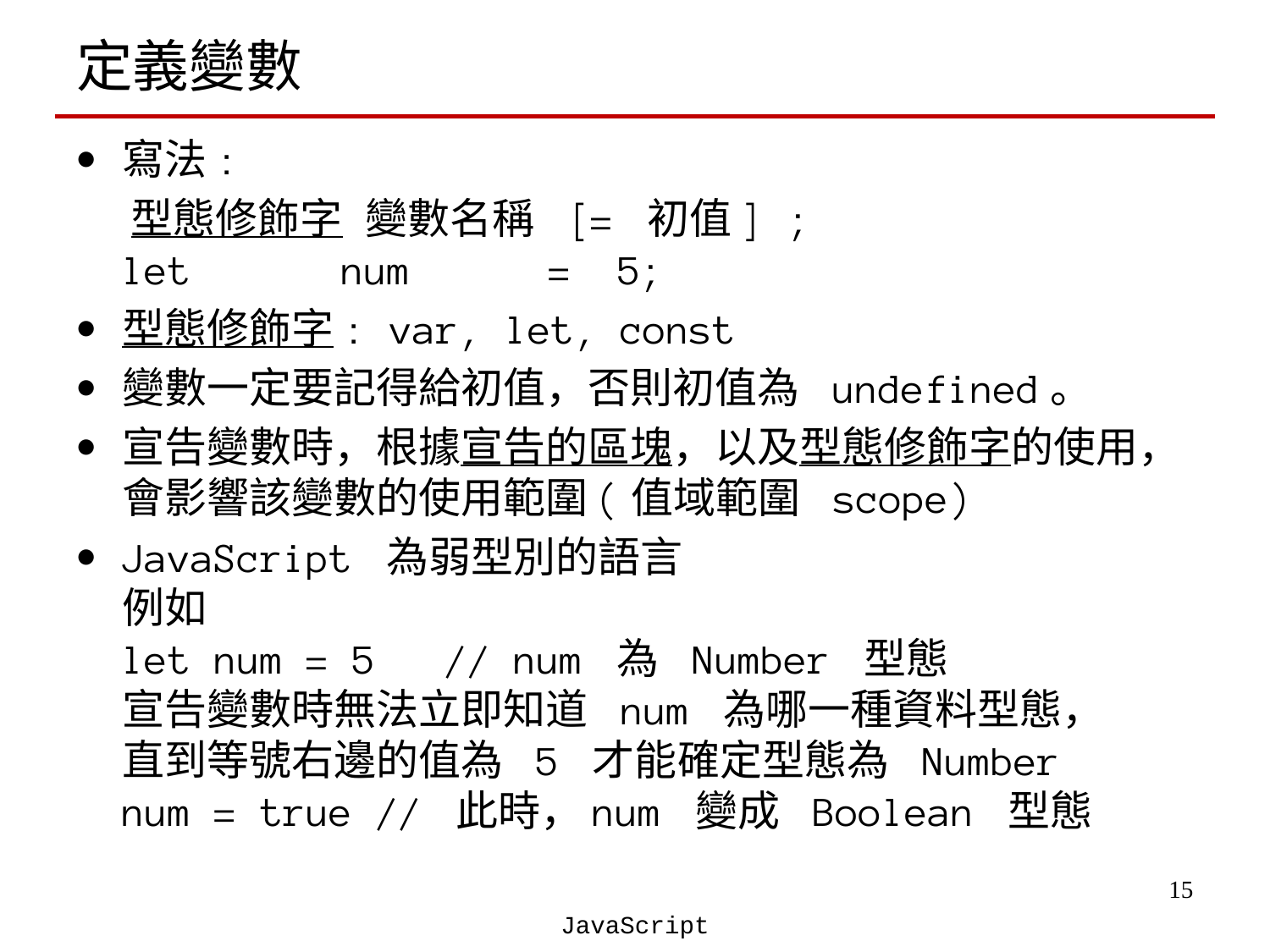

# 定義變數
寫法:
  型態修飾字 變數名稱 [= 初值] ;
let 	    num      =  5;
型態修飾字: var, let, const
變數一定要記得給初值，否則初值為 undefined。
宣告變數時，根據宣告的區塊，以及型態修飾字的使用，會影響該變數的使用範圍(值域範圍 scope)
JavaScript 為弱型別的語言
例如
let num = 5   // num 為 Number 型態
宣告變數時無法立即知道 num 為哪一種資料型態，
直到等號右邊的值為 5 才能確定型態為 Number
num = true	// 此時，num 變成 Boolean 型態
15
JavaScript